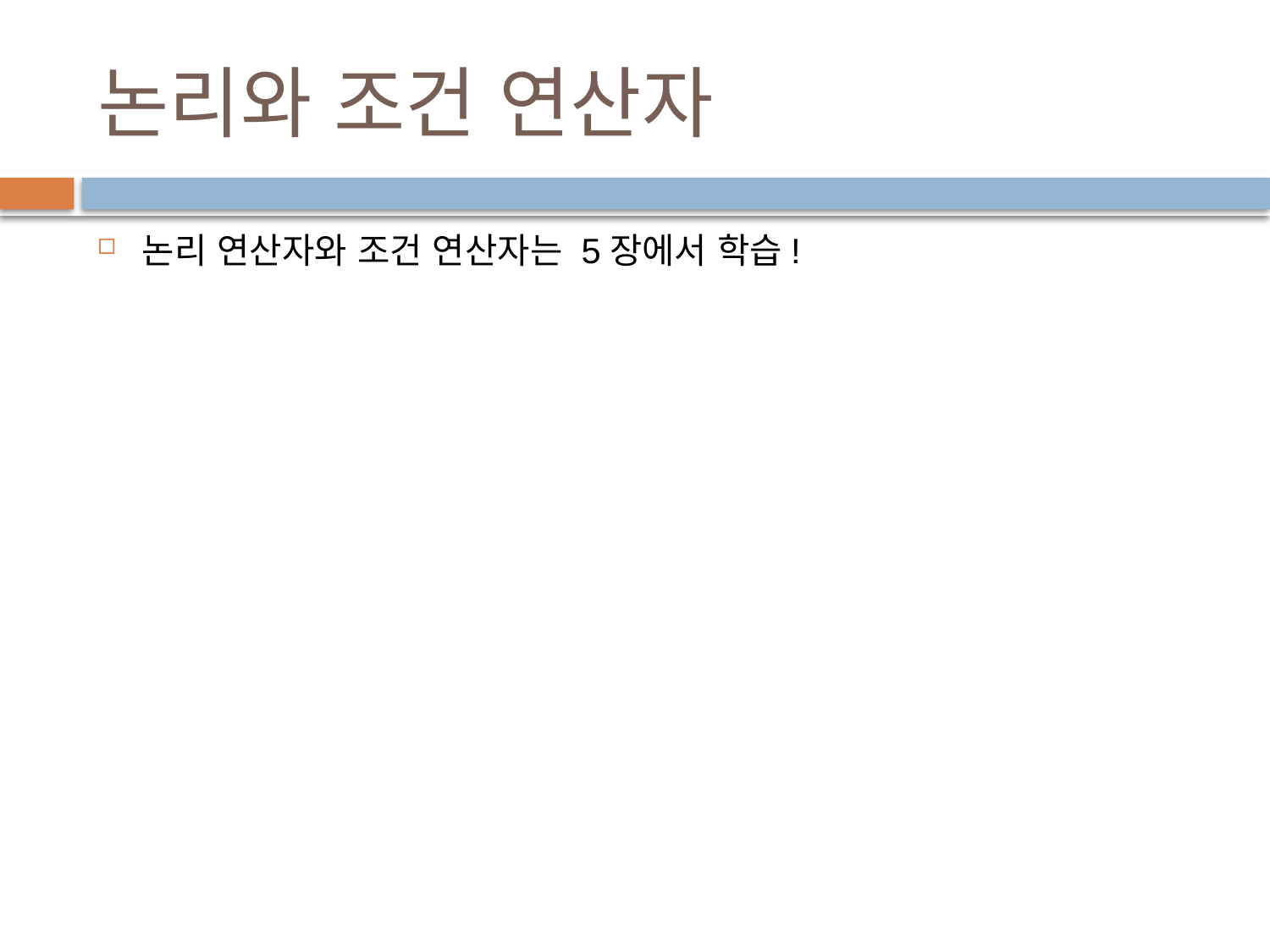

# 논리와 조건 연산자
논리 연산자와 조건 연산자는 5장에서 학습!